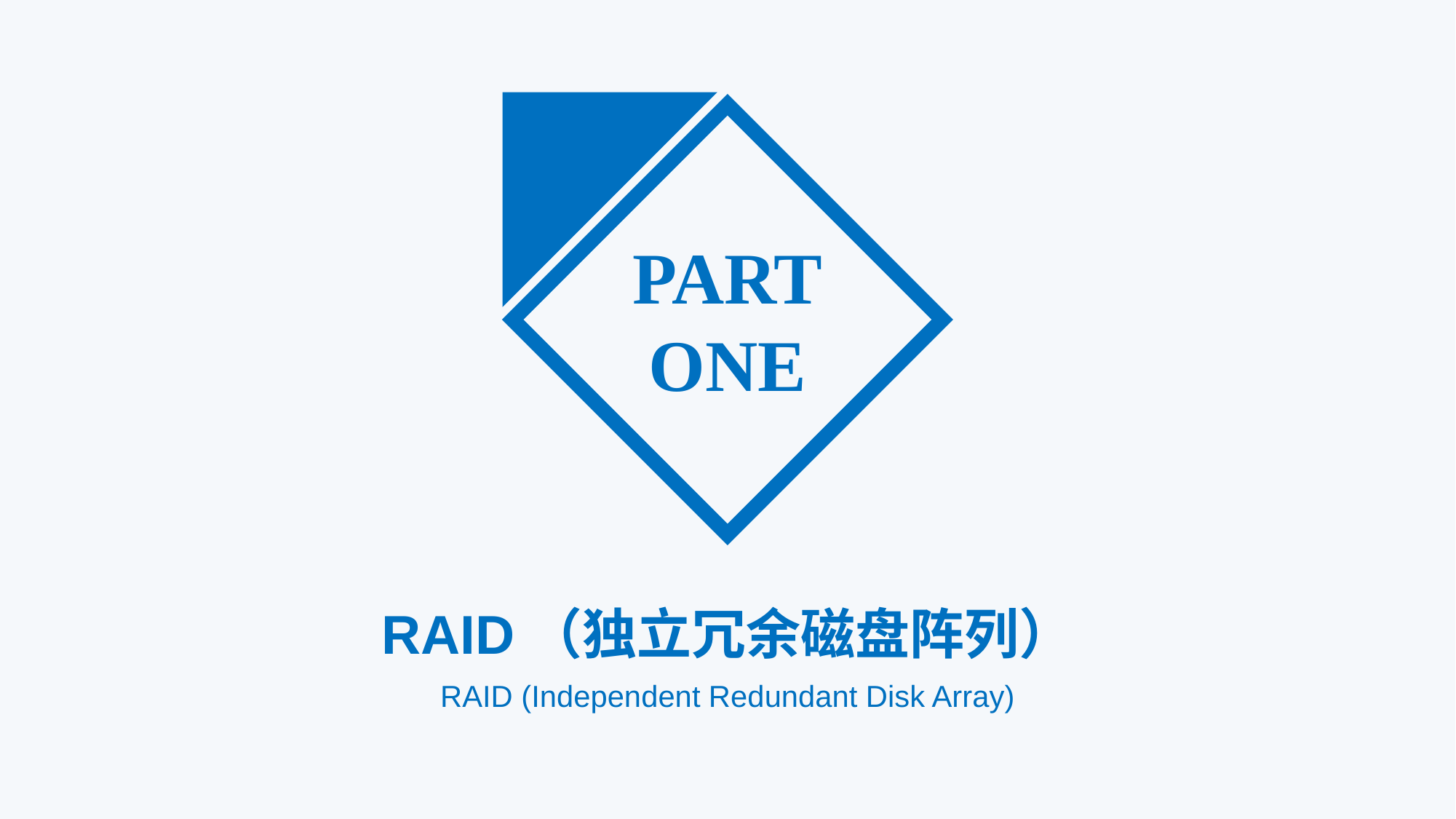

PART
ONE
RAID（独立冗余磁盘阵列）
RAID (Independent Redundant Disk Array)